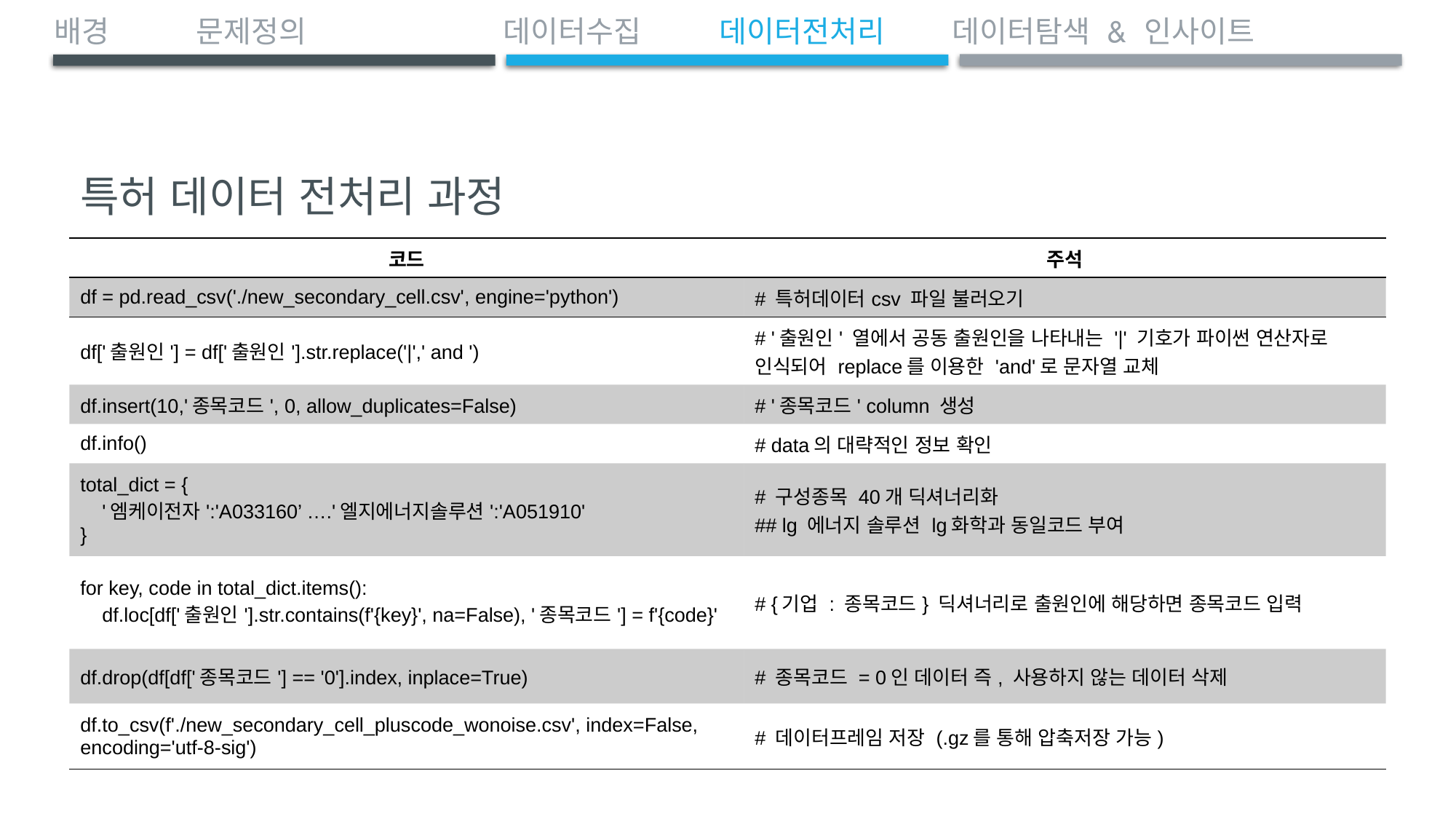

배경		    문제정의	 		  데이터수집	  데이터전처리 	    데이터탐색 & 인사이트
# 특허 데이터 전처리 과정
| 코드 | 주석 |
| --- | --- |
| df = pd.read\_csv('./new\_secondary\_cell.csv', engine='python') | # 특허데이터csv 파일 불러오기 |
| df['출원인'] = df['출원인'].str.replace('|',' and ') | # '출원인' 열에서 공동 출원인을 나타내는 '|' 기호가 파이썬 연산자로 인식되어 replace를 이용한 'and'로 문자열 교체 |
| df.insert(10,'종목코드', 0, allow\_duplicates=False) | # '종목코드' column 생성 |
| df.info() | # data의 대략적인 정보 확인 |
| total\_dict = { '엠케이전자':'A033160’ ….'엘지에너지솔루션':'A051910' } | # 구성종목 40개 딕셔너리화 ## lg 에너지 솔루션 lg화학과 동일코드 부여 |
| for key, code in total\_dict.items(): df.loc[df['출원인'].str.contains(f'{key}', na=False), '종목코드'] = f'{code}' | # {기업 : 종목코드} 딕셔너리로 출원인에 해당하면 종목코드 입력 |
| df.drop(df[df['종목코드'] == '0'].index, inplace=True) | # 종목코드 = 0인 데이터 즉, 사용하지 않는 데이터 삭제 |
| df.to\_csv(f'./new\_secondary\_cell\_pluscode\_wonoise.csv', index=False, encoding='utf-8-sig') | # 데이터프레임 저장 (.gz를 통해 압축저장 가능) |